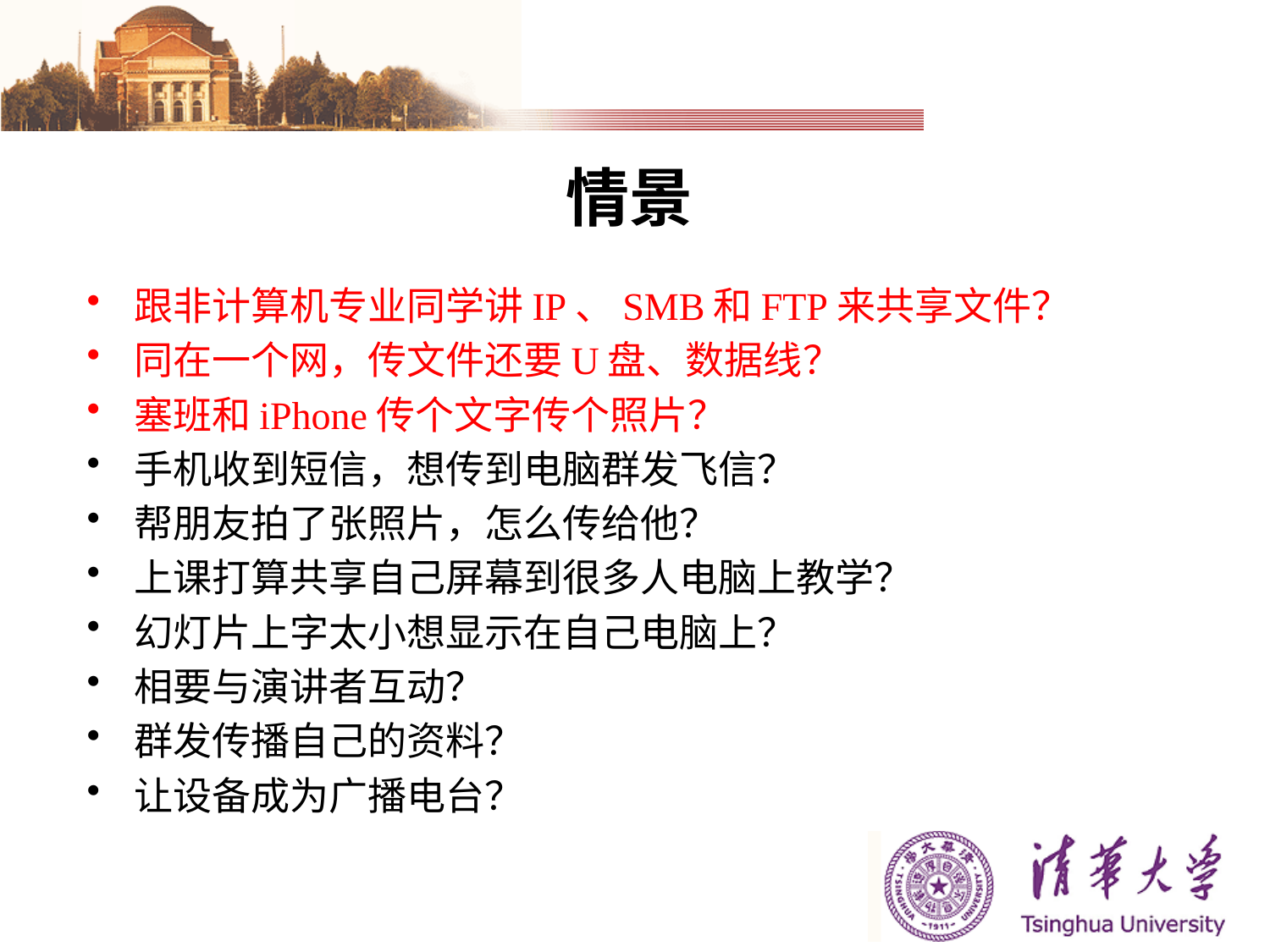

# 情景
跟非计算机专业同学讲IP、SMB和FTP来共享文件？
同在一个网，传文件还要U盘、数据线？
塞班和iPhone传个文字传个照片？
手机收到短信，想传到电脑群发飞信？
帮朋友拍了张照片，怎么传给他？
上课打算共享自己屏幕到很多人电脑上教学？
幻灯片上字太小想显示在自己电脑上？
相要与演讲者互动？
群发传播自己的资料？
让设备成为广播电台？